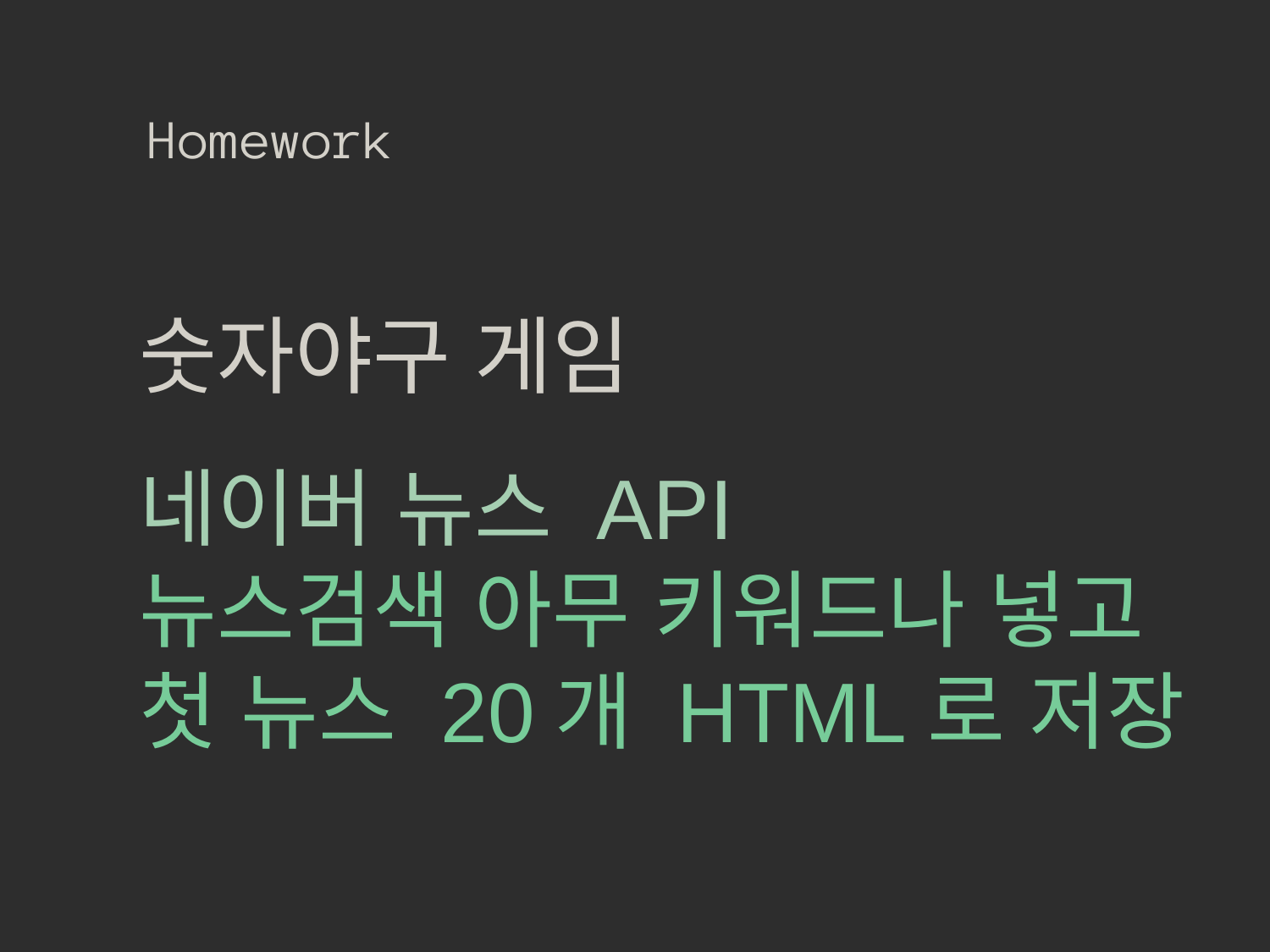

Homework
숫자야구 게임
네이버 뉴스 API
뉴스검색 아무 키워드나 넣고
첫 뉴스 20개 HTML로 저장